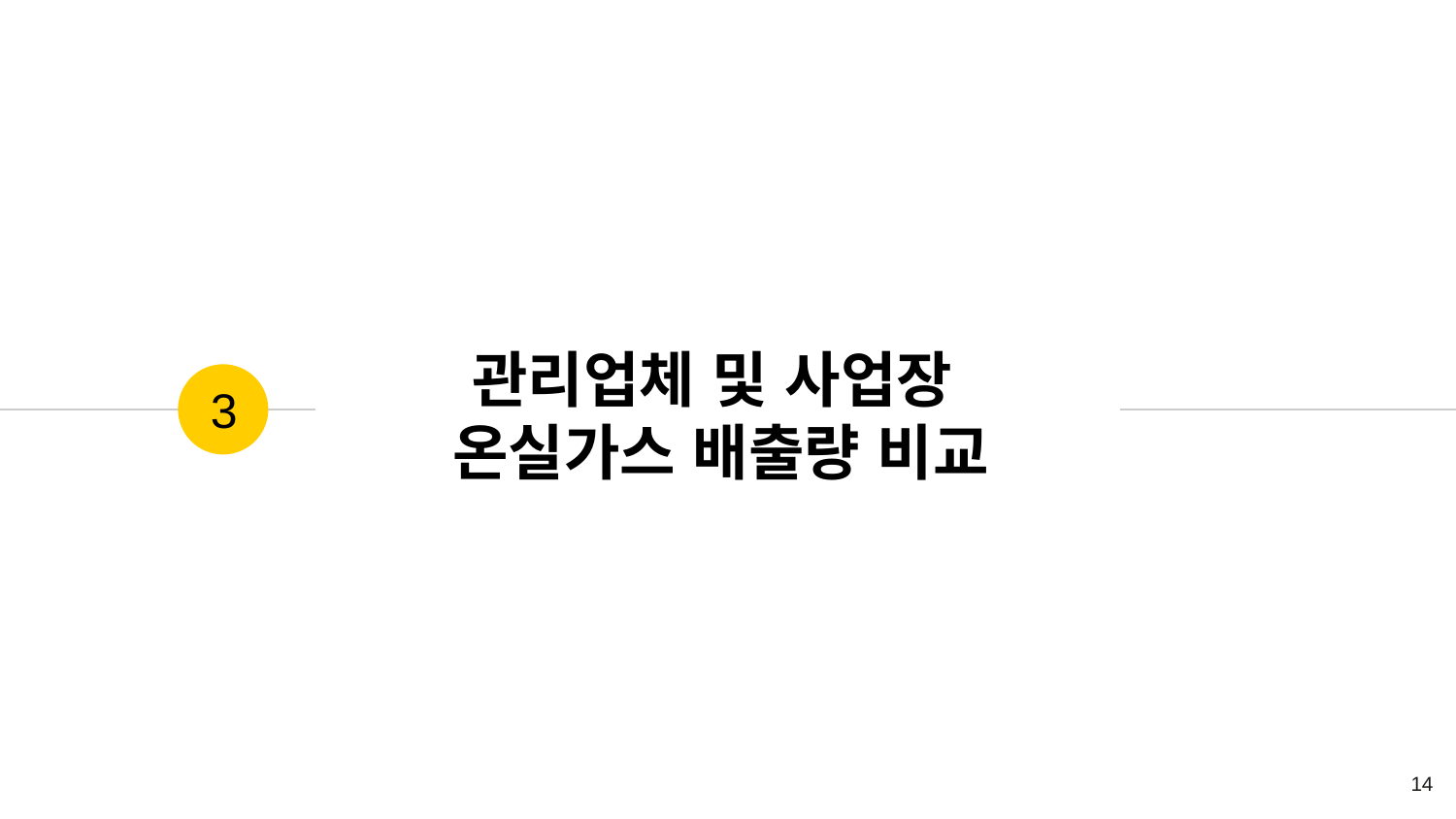

# 관리업체 및 사업장 온실가스 배출량 비교
3
14